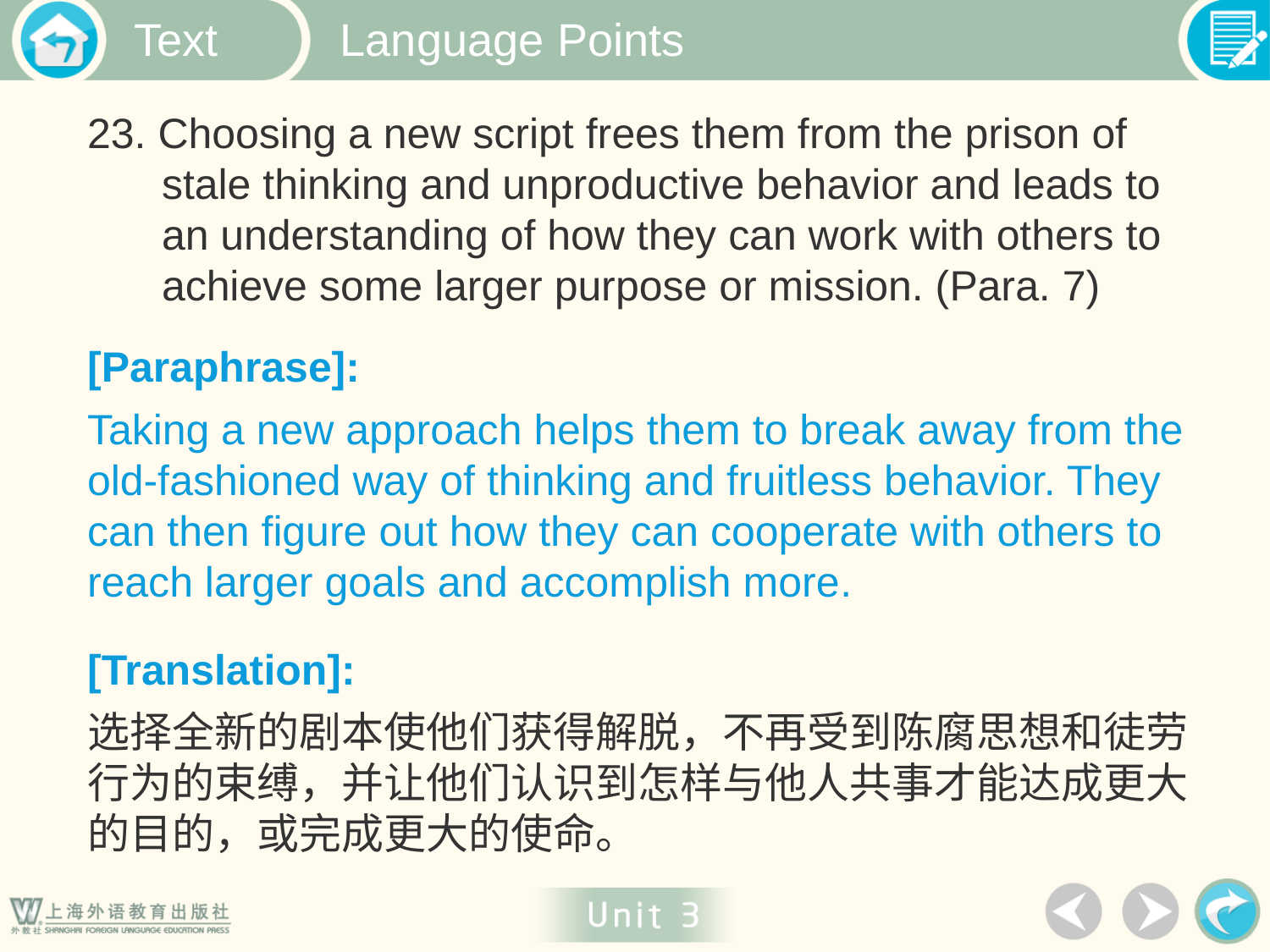

Language Points
23. Choosing a new script frees them from the prison of stale thinking and unproductive behavior and leads to an understanding of how they can work with others to achieve some larger purpose or mission. (Para. 7)

[Paraphrase]:
Taking a new approach helps them to break away from the old-fashioned way of thinking and fruitless behavior. They can then figure out how they can cooperate with others to reach larger goals and accomplish more.
[Translation]:
选择全新的剧本使他们获得解脱，不再受到陈腐思想和徒劳行为的束缚，并让他们认识到怎样与他人共事才能达成更大的目的，或完成更大的使命。